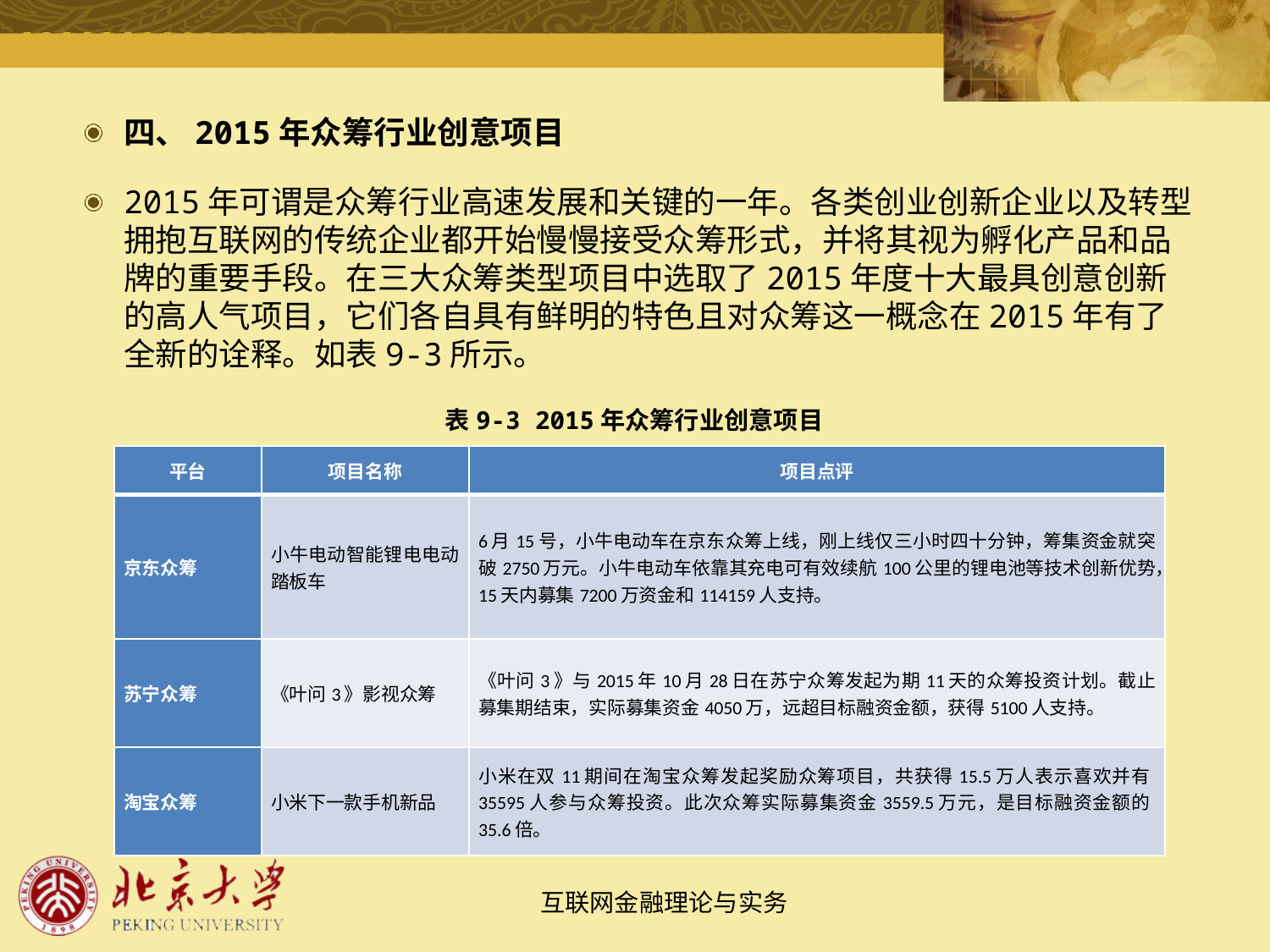

四、2015年众筹行业创意项目
2015年可谓是众筹行业高速发展和关键的一年。各类创业创新企业以及转型拥抱互联网的传统企业都开始慢慢接受众筹形式，并将其视为孵化产品和品牌的重要手段。在三大众筹类型项目中选取了2015年度十大最具创意创新的高人气项目，它们各自具有鲜明的特色且对众筹这一概念在2015年有了全新的诠释。如表9-3所示。
表9-3 2015年众筹行业创意项目

| 平台 | 项目名称 | 项目点评 |
| --- | --- | --- |
| 京东众筹 | 小牛电动智能锂电电动踏板车 | 6月15号，小牛电动车在京东众筹上线，刚上线仅三小时四十分钟，筹集资金就突破2750万元。小牛电动车依靠其充电可有效续航100公里的锂电池等技术创新优势，15天内募集7200万资金和114159人支持。 |
| 苏宁众筹 | 《叶问3》影视众筹 | 《叶问3》与2015年10月28日在苏宁众筹发起为期11天的众筹投资计划。截止募集期结束，实际募集资金4050万，远超目标融资金额，获得5100人支持。 |
| 淘宝众筹 | 小米下一款手机新品 | 小米在双11期间在淘宝众筹发起奖励众筹项目，共获得15.5万人表示喜欢并有35595人参与众筹投资。此次众筹实际募集资金3559.5万元，是目标融资金额的35.6倍。 |